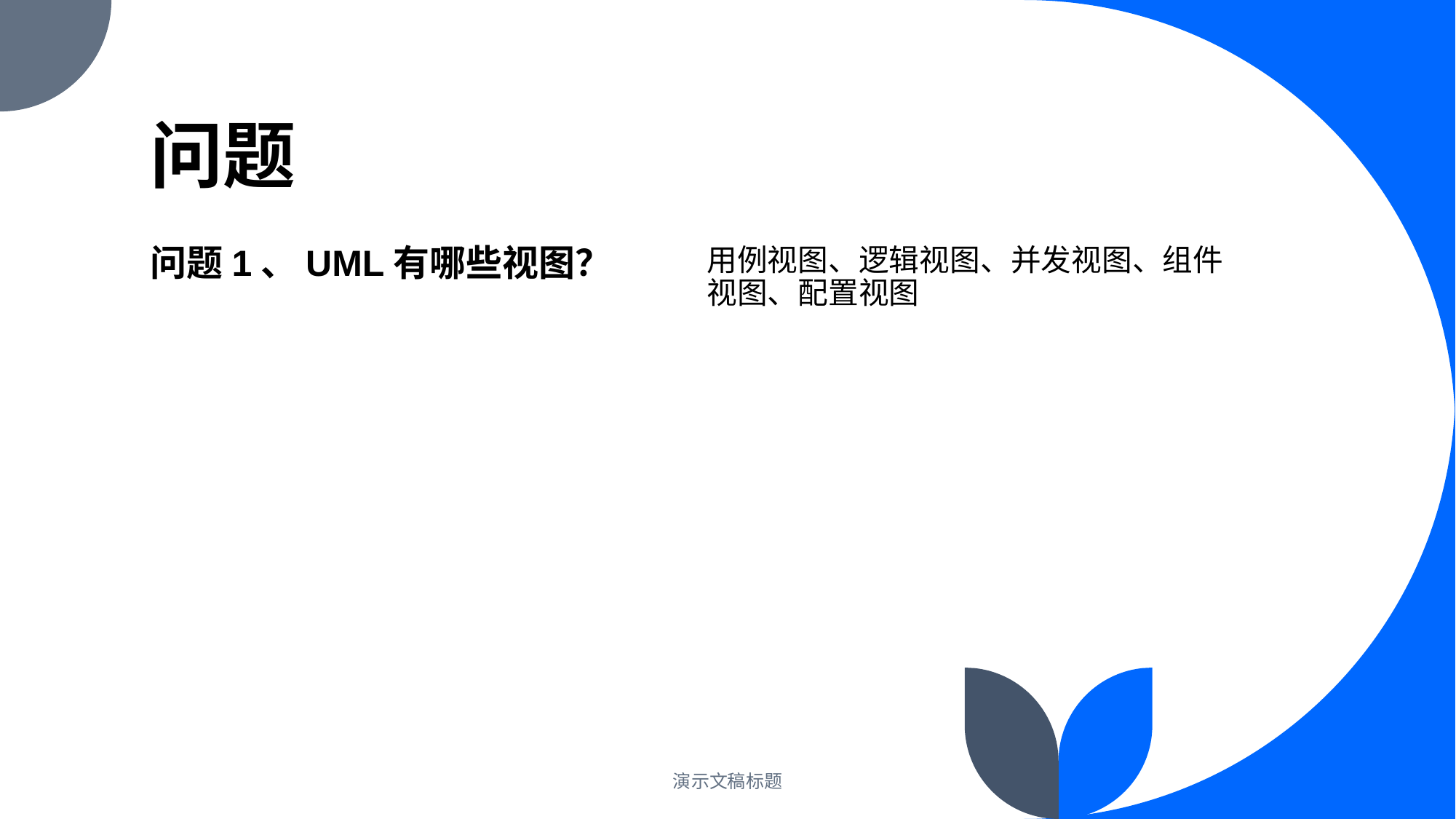

# 问题
问题1、UML有哪些视图？
用例视图、逻辑视图、并发视图、组件视图、配置视图

演示文稿标题
27